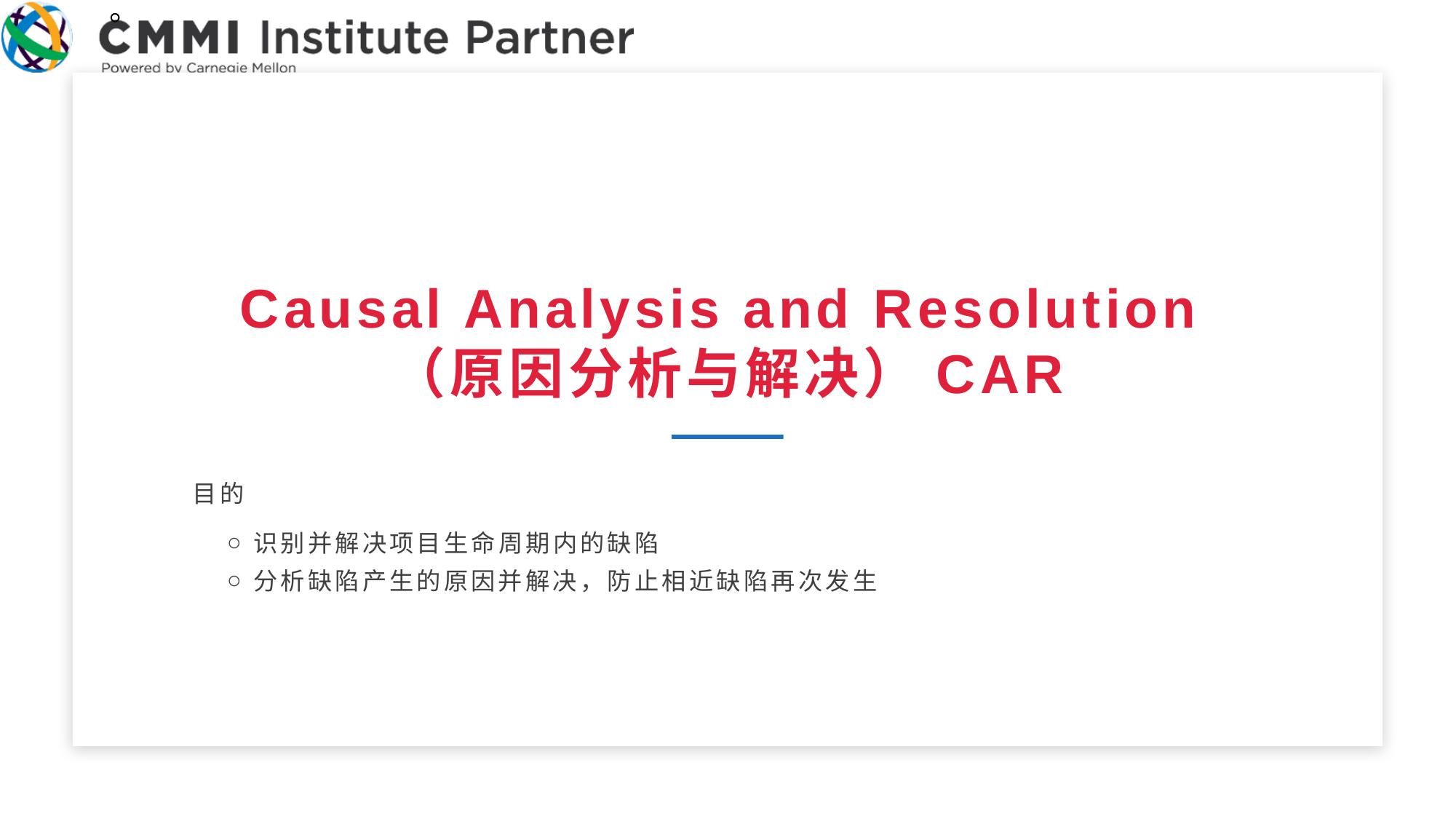

。

Causal Analysis and Resolution（原因分析与解决）CAR

目的
识别并解决项目生命周期内的缺陷
分析缺陷产生的原因并解决，防止相近缺陷再次发生